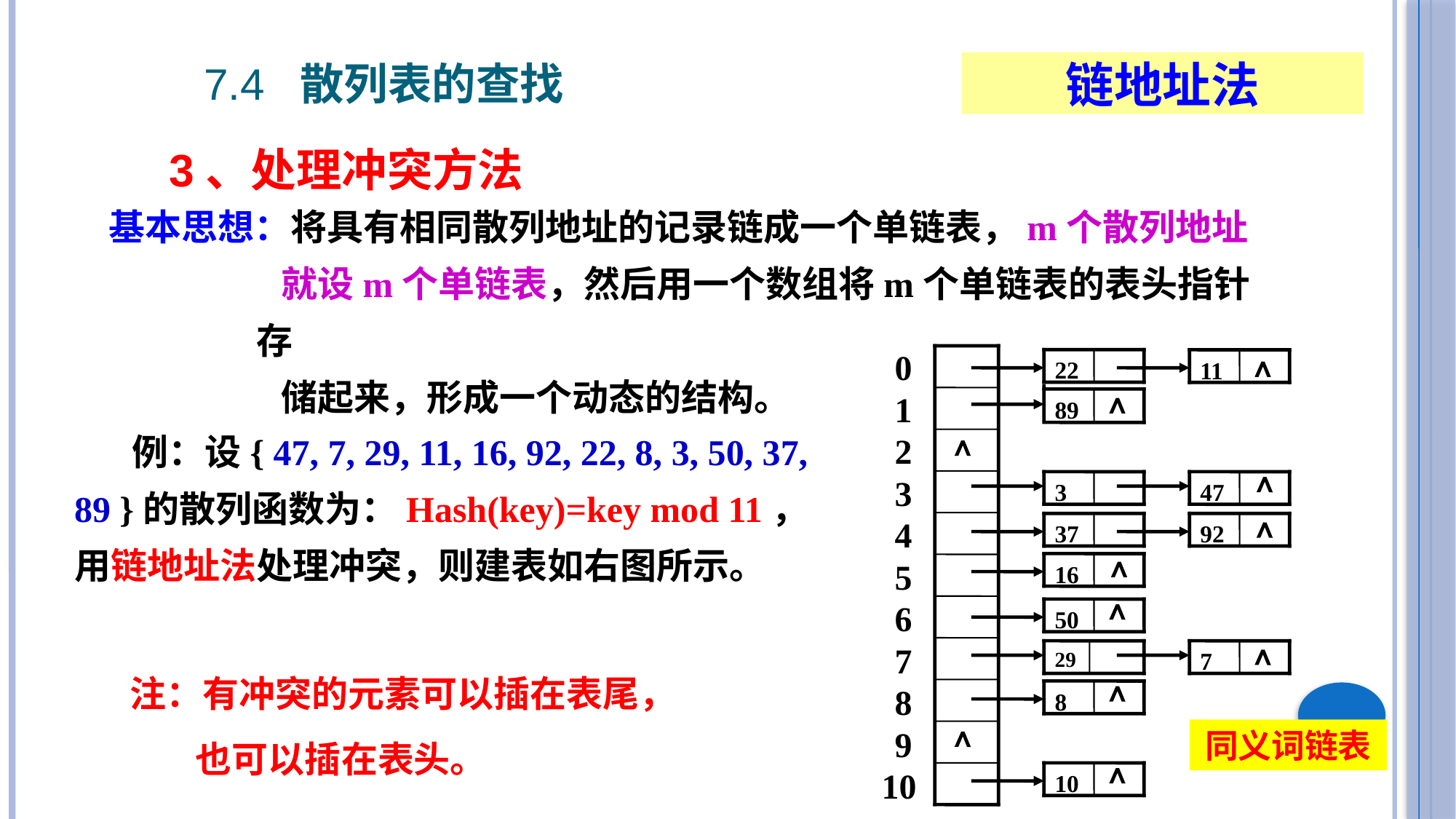

7.4  散列表的查找
链地址法
3、处理冲突方法
基本思想：将具有相同散列地址的记录链成一个单链表，m个散列地址
                    就设m个单链表，然后用一个数组将m个单链表的表头指针存
                    储起来，形成一个动态的结构。
 0
 1
 2
 3
 4
 5
 6
 7
 8
 9
10

22

11

89

3

47

37

92

16

50

29

7

8

10

<
<
<
<
<
<
<
<
<
<
<
      例：设{ 47, 7, 29, 11, 16, 92, 22, 8, 3, 50, 37, 89 }的散列函数为：Hash(key)=key mod 11，
用链地址法处理冲突，则建表如右图所示。
注：有冲突的元素可以插在表尾，
       也可以插在表头。
同义词链表